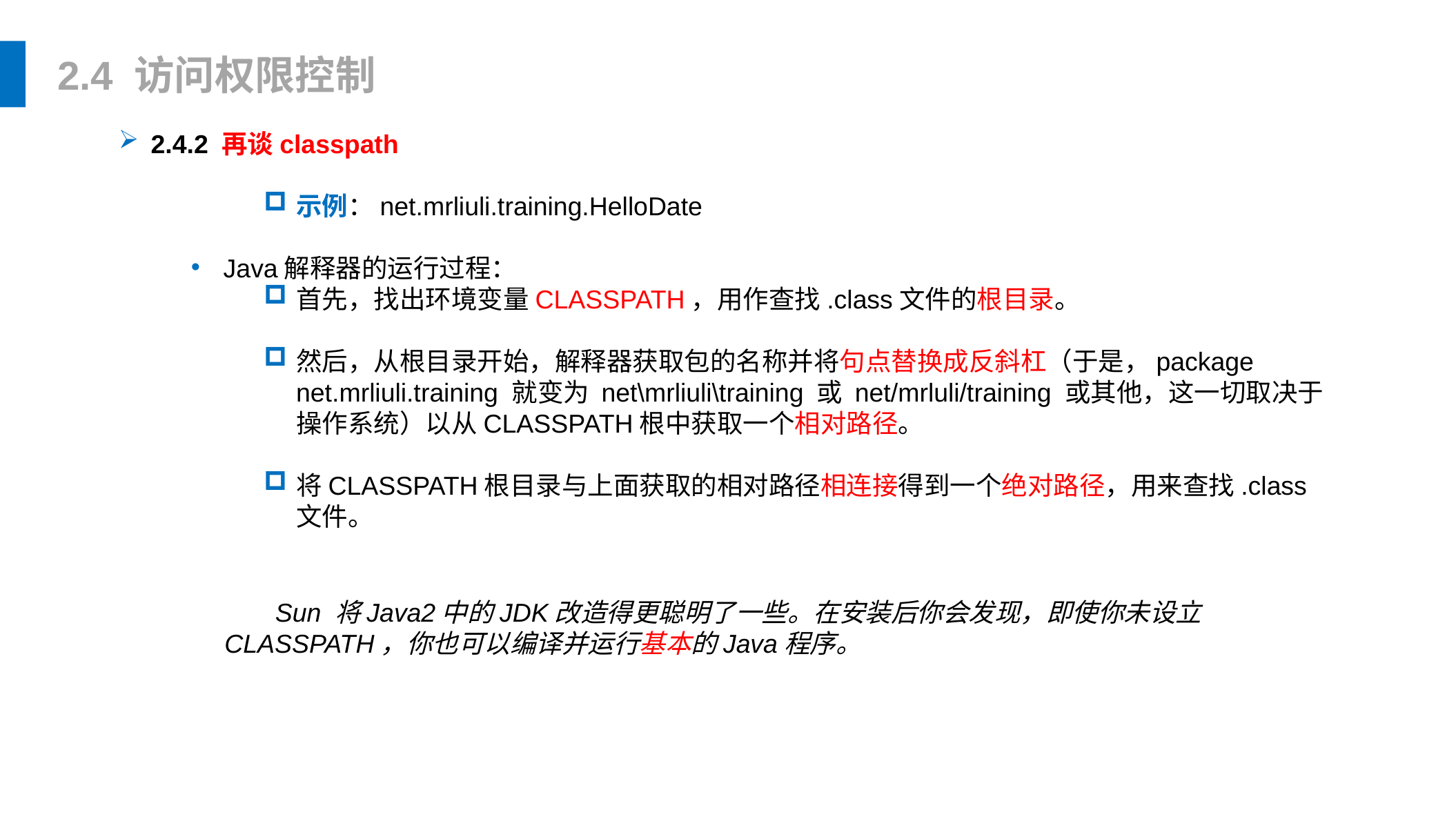

2.4 访问权限控制
2.4.2 再谈classpath

示例：net.mrliuli.training.HelloDate

Java解释器的运行过程：
首先，找出环境变量CLASSPATH，用作查找.class文件的根目录。

然后，从根目录开始，解释器获取包的名称并将句点替换成反斜杠（于是，package net.mrliuli.training 就变为 net\mrliuli\training 或 net/mrluli/training 或其他，这一切取决于操作系统）以从CLASSPATH根中获取一个相对路径。

将CLASSPATH根目录与上面获取的相对路径相连接得到一个绝对路径，用来查找.class文件。

       Sun 将Java2中的JDK改造得更聪明了一些。在安装后你会发现，即使你未设立CLASSPATH，你也可以编译并运行基本的Java程序。